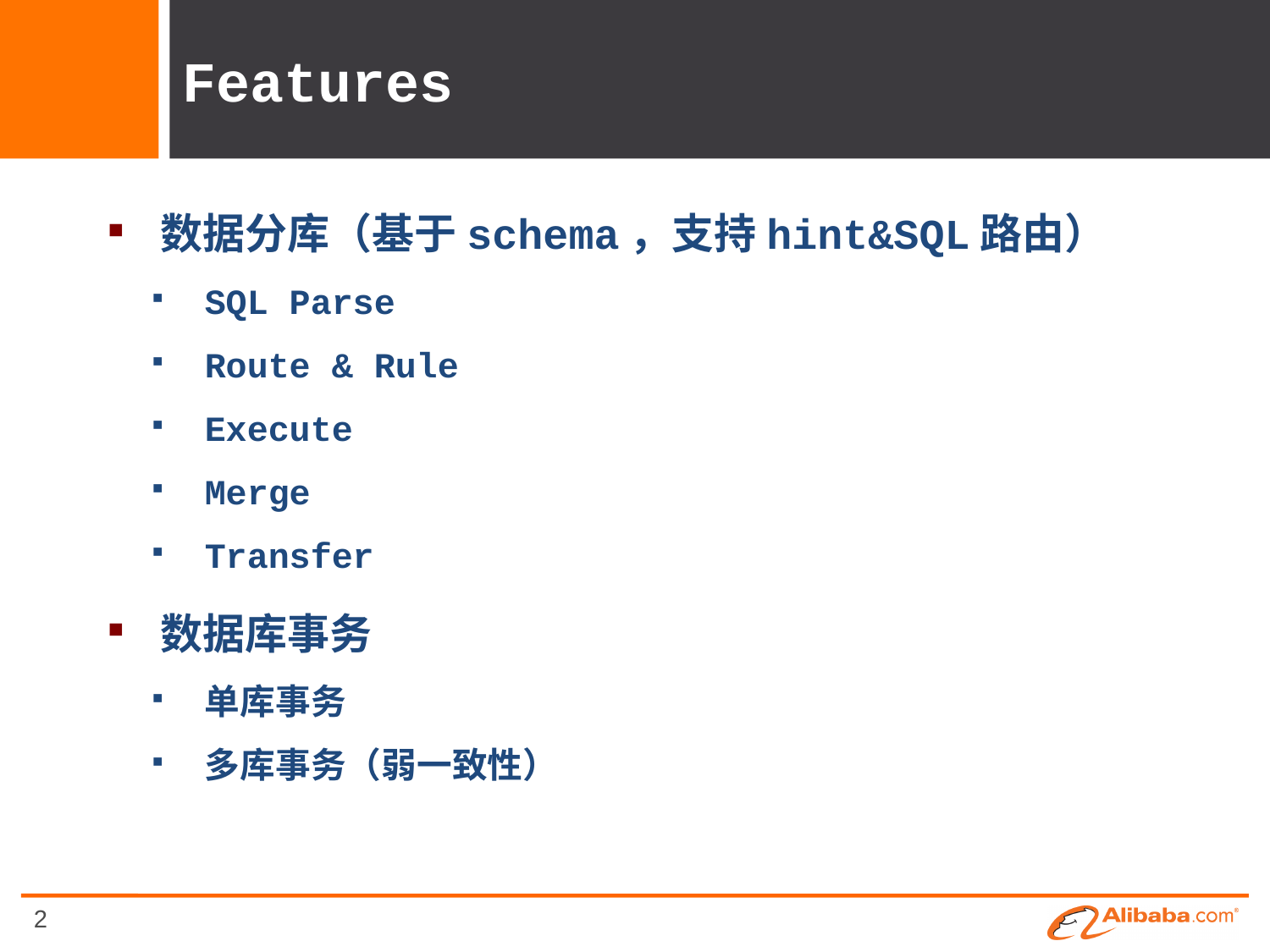

# Features
数据分库（基于schema，支持hint&SQL路由）
SQL Parse
Route & Rule
Execute
Merge
Transfer
数据库事务
单库事务
多库事务（弱一致性）
2